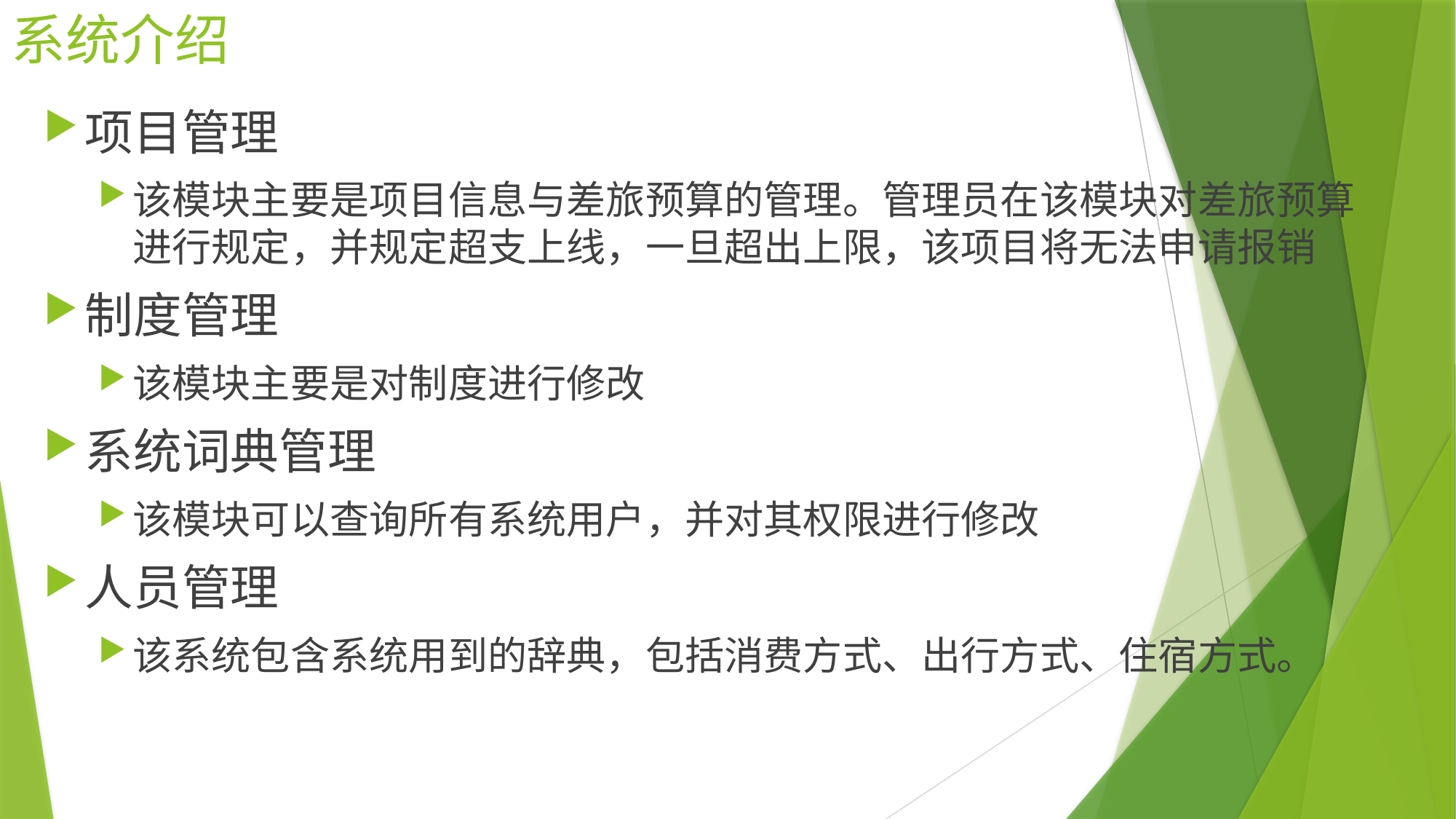

# 系统介绍
项目管理
该模块主要是项目信息与差旅预算的管理。管理员在该模块对差旅预算进行规定，并规定超支上线，一旦超出上限，该项目将无法申请报销
制度管理
该模块主要是对制度进行修改
系统词典管理
该模块可以查询所有系统用户，并对其权限进行修改
人员管理
该系统包含系统用到的辞典，包括消费方式、出行方式、住宿方式。